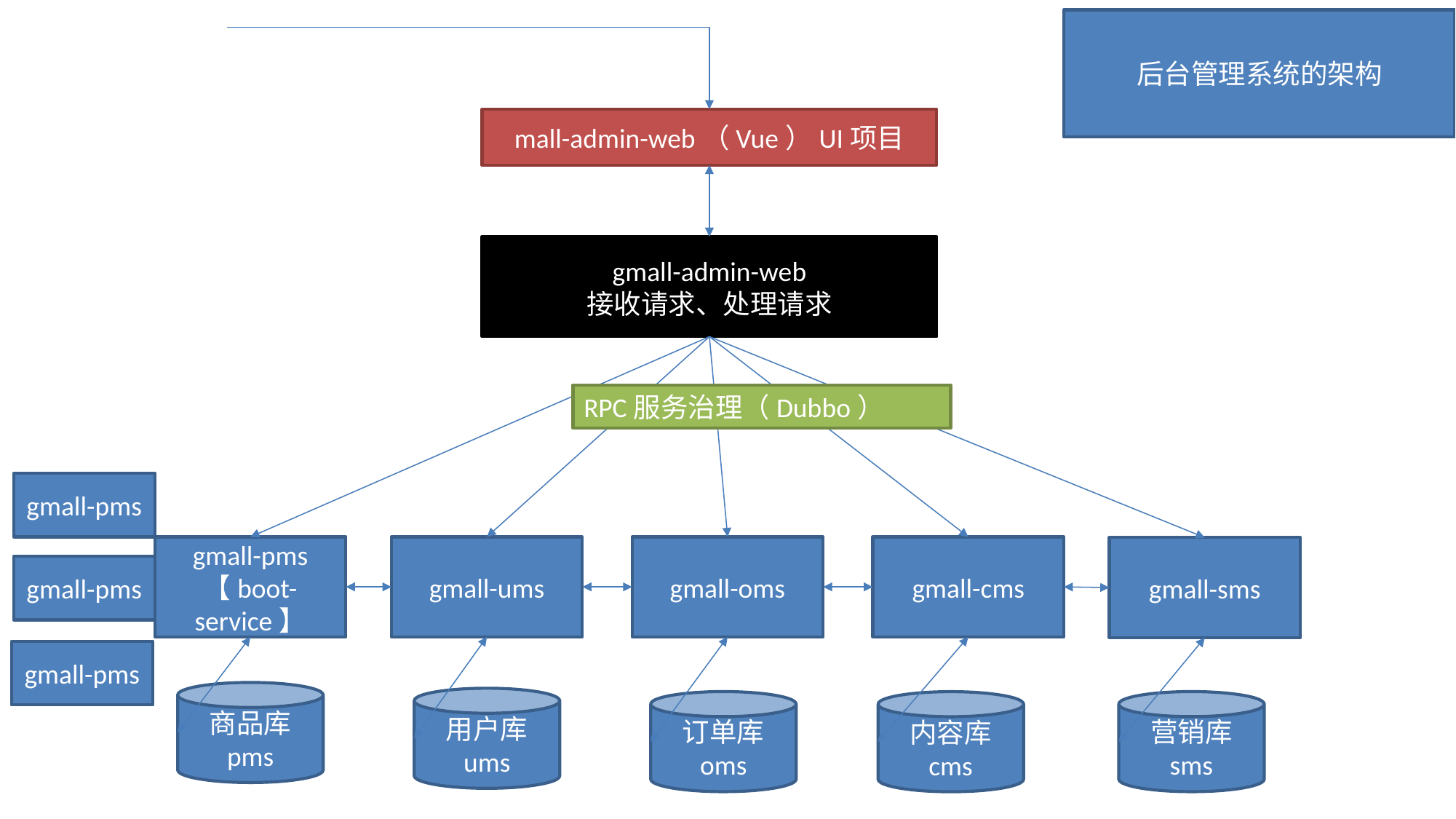

后台管理系统的架构
mall-admin-web（Vue）UI项目
gmall-admin-web
接收请求、处理请求
RPC服务治理（Dubbo）
gmall-pms
gmall-pms
【boot-service】
gmall-ums
gmall-oms
gmall-cms
gmall-sms
gmall-pms
gmall-pms
商品库
pms
用户库
ums
订单库
oms
营销库
sms
内容库
cms